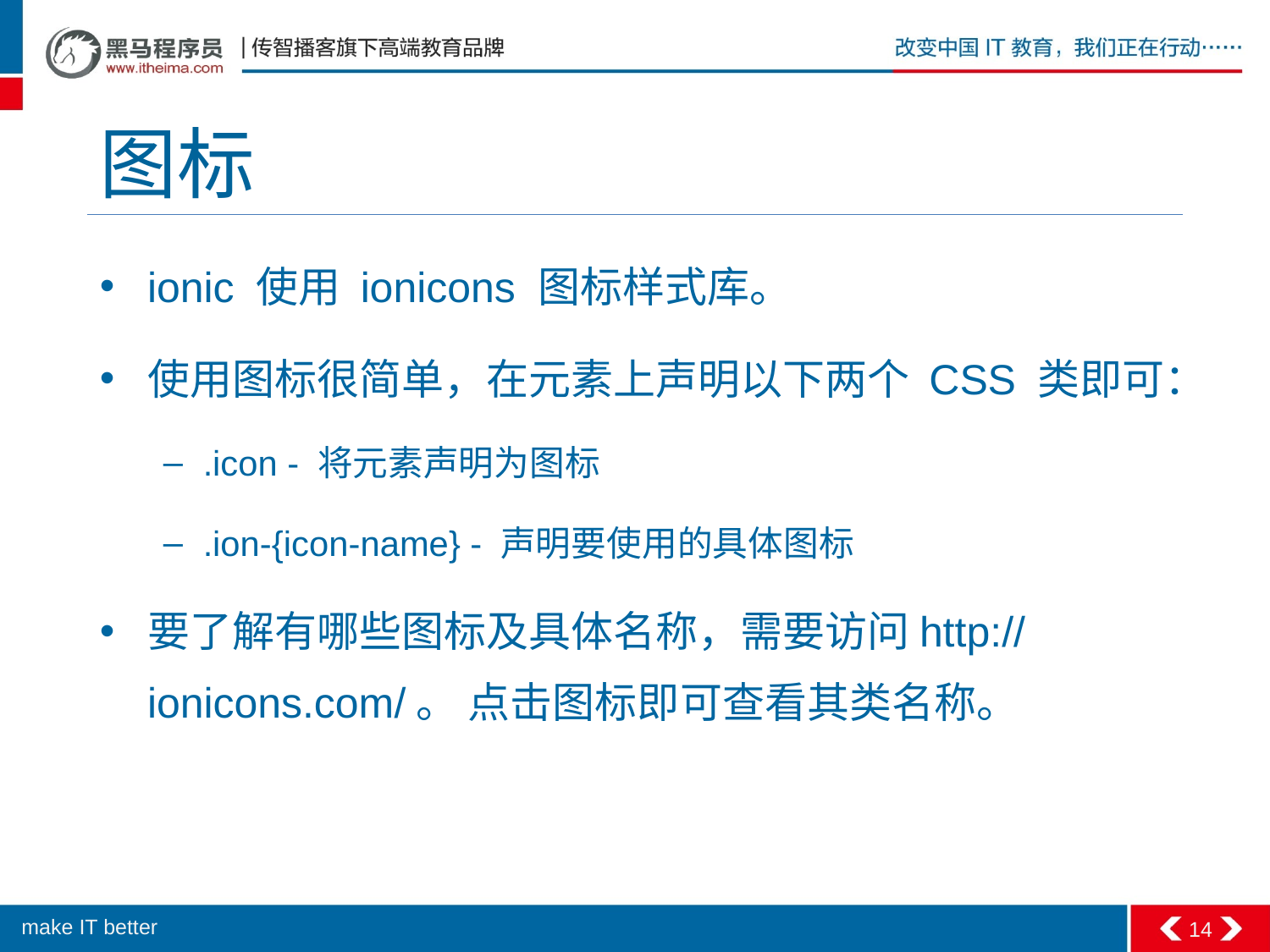

# 图标
ionic 使用 ionicons 图标样式库。
使用图标很简单，在元素上声明以下两个 CSS 类即可：
.icon - 将元素声明为图标
.ion-{icon-name} - 声明要使用的具体图标
要了解有哪些图标及具体名称，需要访问http://ionicons.com/。 点击图标即可查看其类名称。
14

make IT better